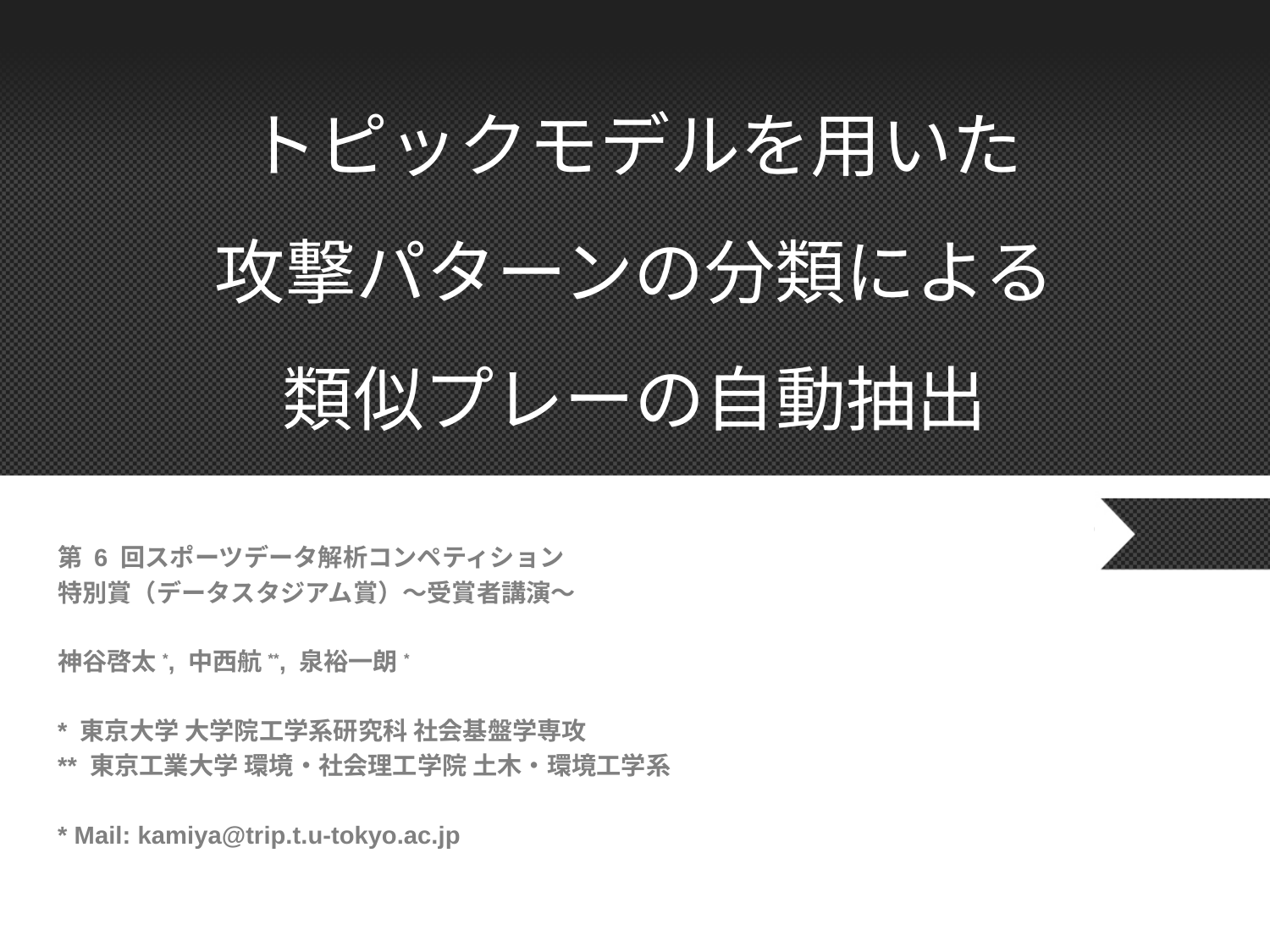

# トピックモデルを用いた 攻撃パターンの分類による 類似プレーの自動抽出
第 6 回スポーツデータ解析コンペティション
特別賞（データスタジアム賞）〜受賞者講演〜

神谷啓太*, 中西航**, 泉裕一朗*

* 東京大学 大学院工学系研究科 社会基盤学専攻
** 東京工業大学 環境・社会理工学院 土木・環境工学系

* Mail: kamiya@trip.t.u-tokyo.ac.jp